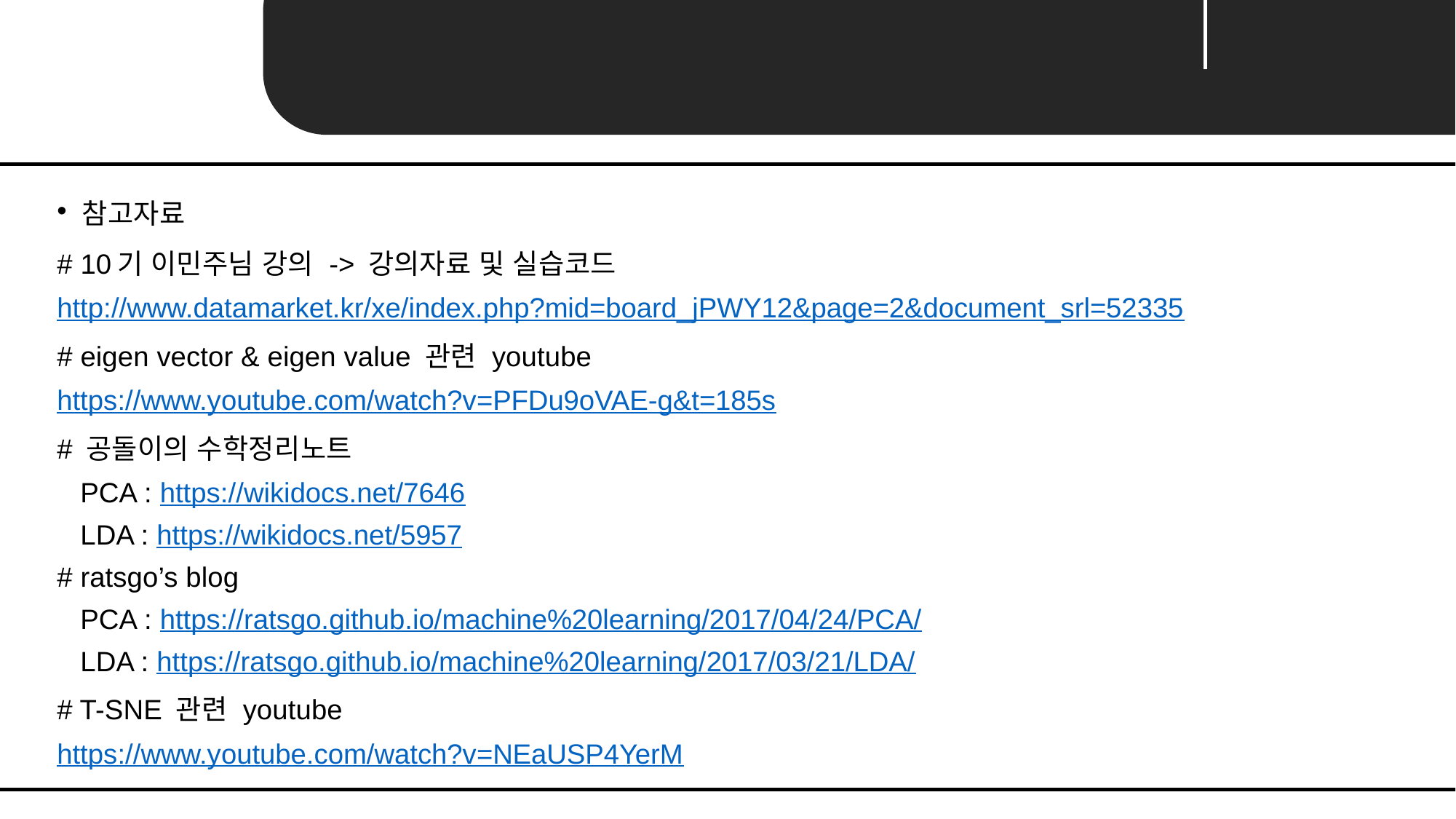

Appendix

참고자료
# 10기 이민주님 강의 -> 강의자료 및 실습코드
http://www.datamarket.kr/xe/index.php?mid=board_jPWY12&page=2&document_srl=52335
# eigen vector & eigen value 관련 youtube
https://www.youtube.com/watch?v=PFDu9oVAE-g&t=185s
# 공돌이의 수학정리노트
   PCA : https://wikidocs.net/7646
   LDA : https://wikidocs.net/5957
# ratsgo’s blog
   PCA : https://ratsgo.github.io/machine%20learning/2017/04/24/PCA/
   LDA : https://ratsgo.github.io/machine%20learning/2017/03/21/LDA/
# T-SNE 관련 youtube
https://www.youtube.com/watch?v=NEaUSP4YerM